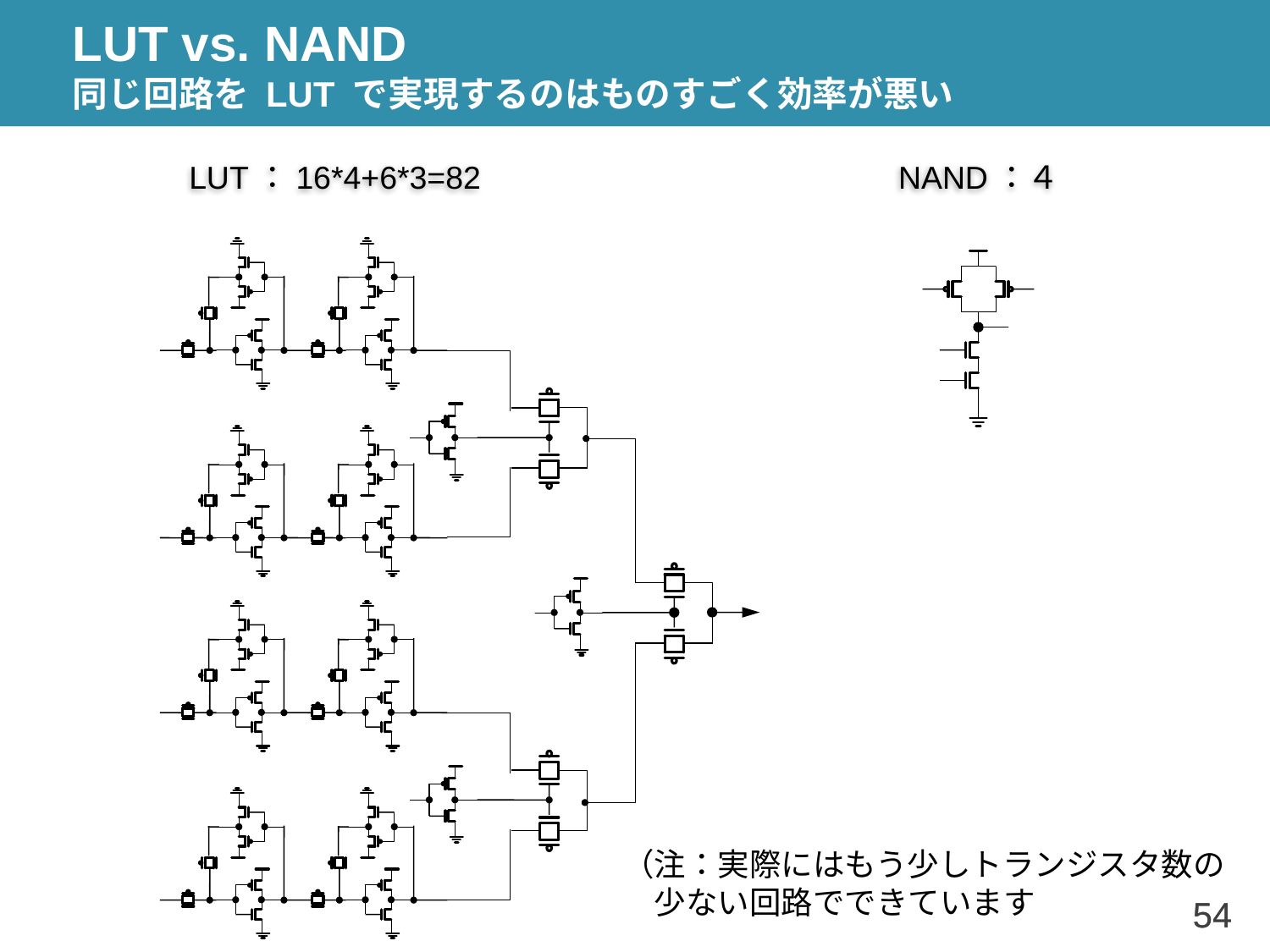

# LUT vs. NAND 同じ回路を LUT で実現するのはものすごく効率が悪い
LUT：16*4+6*3=82
NAND：４

（注：実際にはもう少しトランジスタ数の
　少ない回路でできています